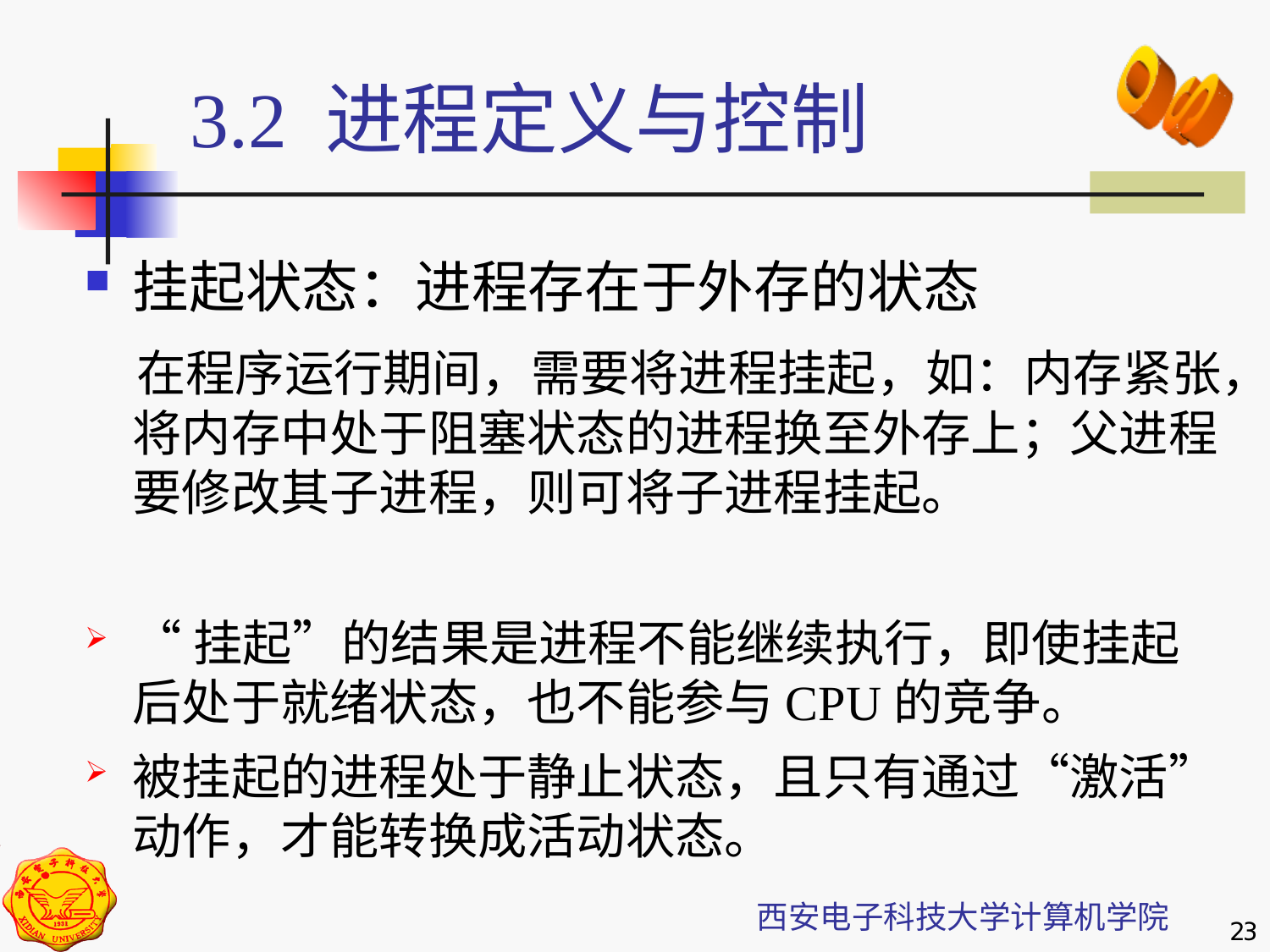

3.2 进程定义与控制
挂起状态：进程存在于外存的状态
   在程序运行期间，需要将进程挂起，如：内存紧张，将内存中处于阻塞状态的进程换至外存上；父进程要修改其子进程，则可将子进程挂起。

“挂起”的结果是进程不能继续执行，即使挂起后处于就绪状态，也不能参与CPU的竞争。
被挂起的进程处于静止状态，且只有通过“激活”动作，才能转换成活动状态。

23